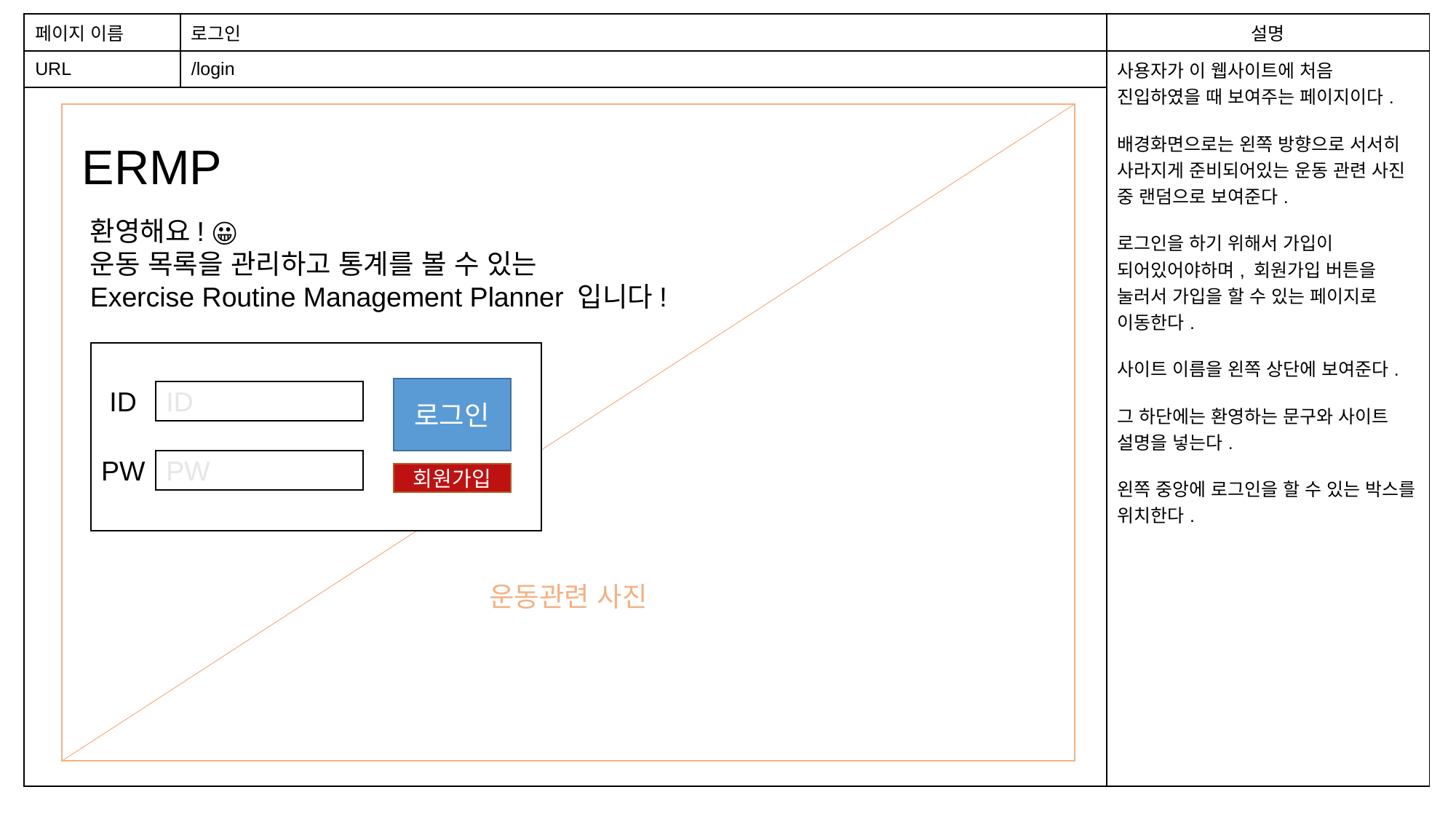

| 페이지 이름 | 로그인 | 설명 |
| --- | --- | --- |
| URL | /login | 사용자가 이 웹사이트에 처음 진입하였을 때 보여주는 페이지이다. 배경화면으로는 왼쪽 방향으로 서서히 사라지게 준비되어있는 운동 관련 사진 중 랜덤으로 보여준다. 로그인을 하기 위해서 가입이 되어있어야하며, 회원가입 버튼을 눌러서 가입을 할 수 있는 페이지로 이동한다. 사이트 이름을 왼쪽 상단에 보여준다. 그 하단에는 환영하는 문구와 사이트 설명을 넣는다. 왼쪽 중앙에 로그인을 할 수 있는 박스를 위치한다. |
|  |  |  |
|  |  |  |  |  |  |  |  |
| --- | --- | --- | --- | --- | --- | --- | --- |
|  |  |  |  |  |  |  |  |

운동관련 사진
ERMP
환영해요! 😀
운동 목록을 관리하고 통계를 볼 수 있는
Exercise Routine Management Planner 입니다!

ID
로그인
ID
PW
PW
회원가입